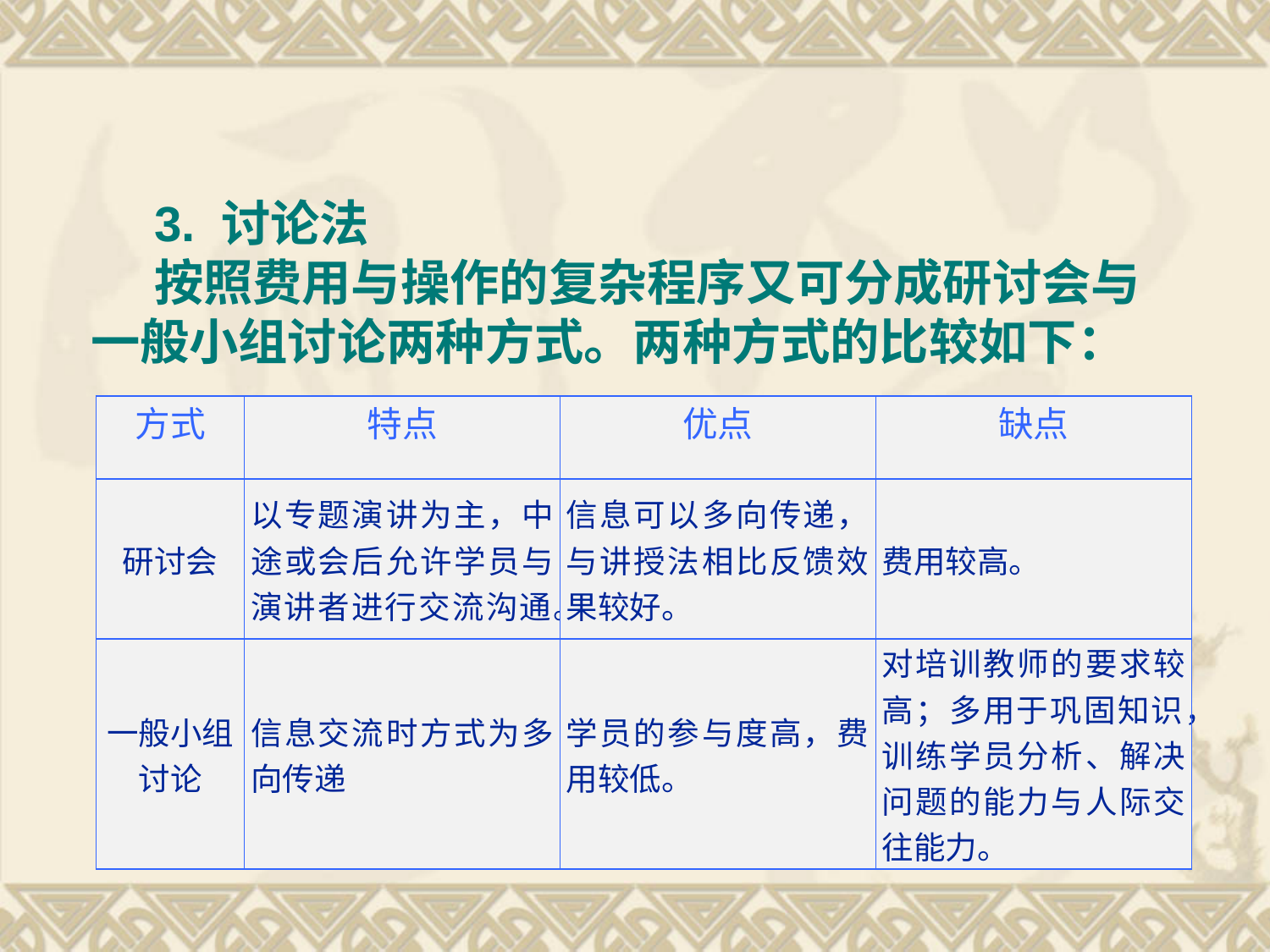

3. 讨论法
按照费用与操作的复杂程序又可分成研讨会与一般小组讨论两种方式。两种方式的比较如下：
| 方式 | 特点 | 优点 | 缺点 |
| --- | --- | --- | --- |
| 研讨会 | 以专题演讲为主，中途或会后允许学员与演讲者进行交流沟通。 | 信息可以多向传递，与讲授法相比反馈效果较好。 | 费用较高。 |
| 一般小组讨论 | 信息交流时方式为多向传递 | 学员的参与度高，费用较低。 | 对培训教师的要求较高；多用于巩固知识，训练学员分析、解决问题的能力与人际交往能力。 |